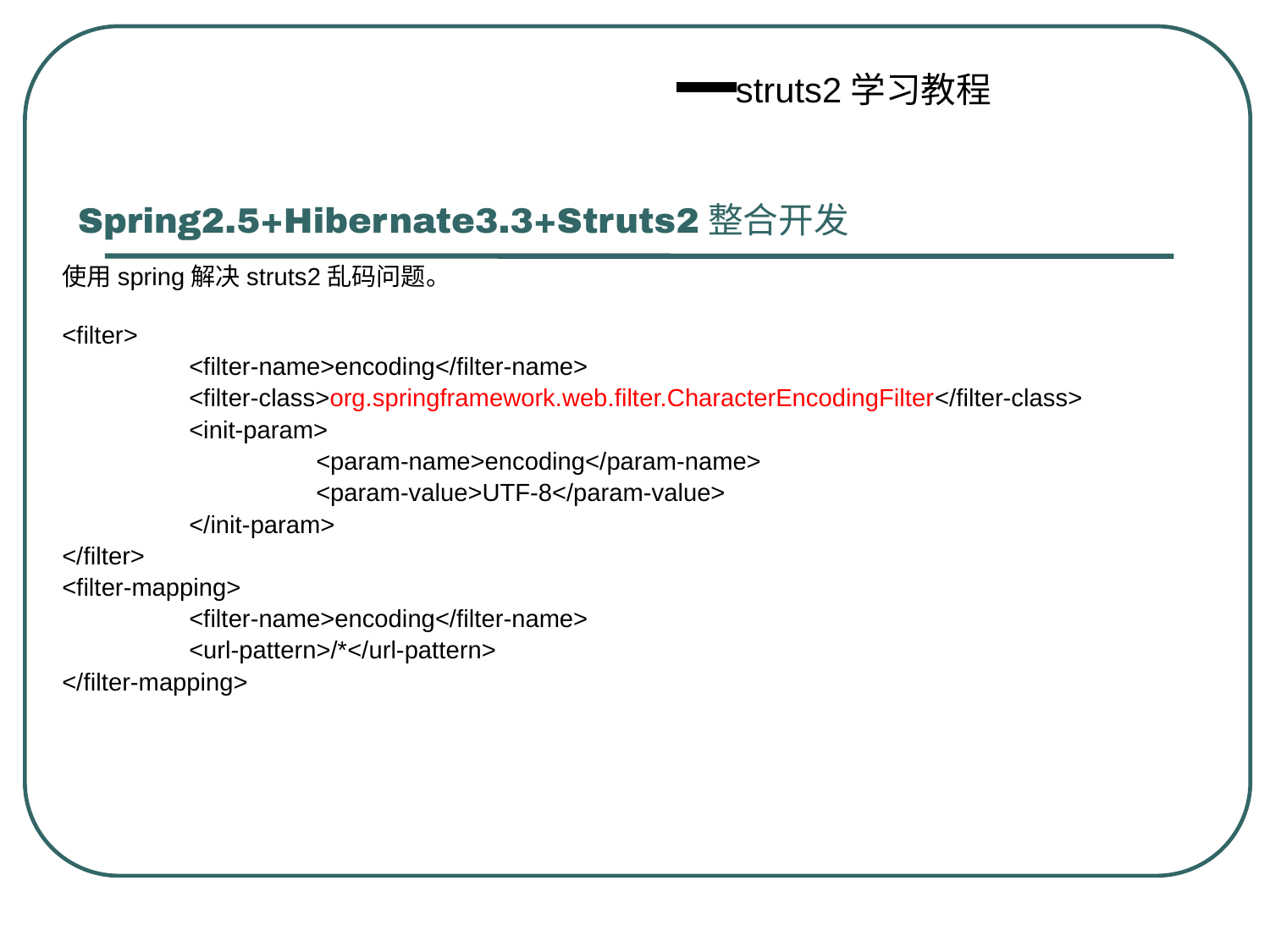

Spring2.5+Hibernate3.3+Struts2整合开发
使用spring解决struts2乱码问题。

<filter>
	<filter-name>encoding</filter-name>
	<filter-class>org.springframework.web.filter.CharacterEncodingFilter</filter-class>
	<init-param>
		<param-name>encoding</param-name>
		<param-value>UTF-8</param-value>
	</init-param>
</filter>
<filter-mapping>
	<filter-name>encoding</filter-name>
	<url-pattern>/*</url-pattern>
</filter-mapping>